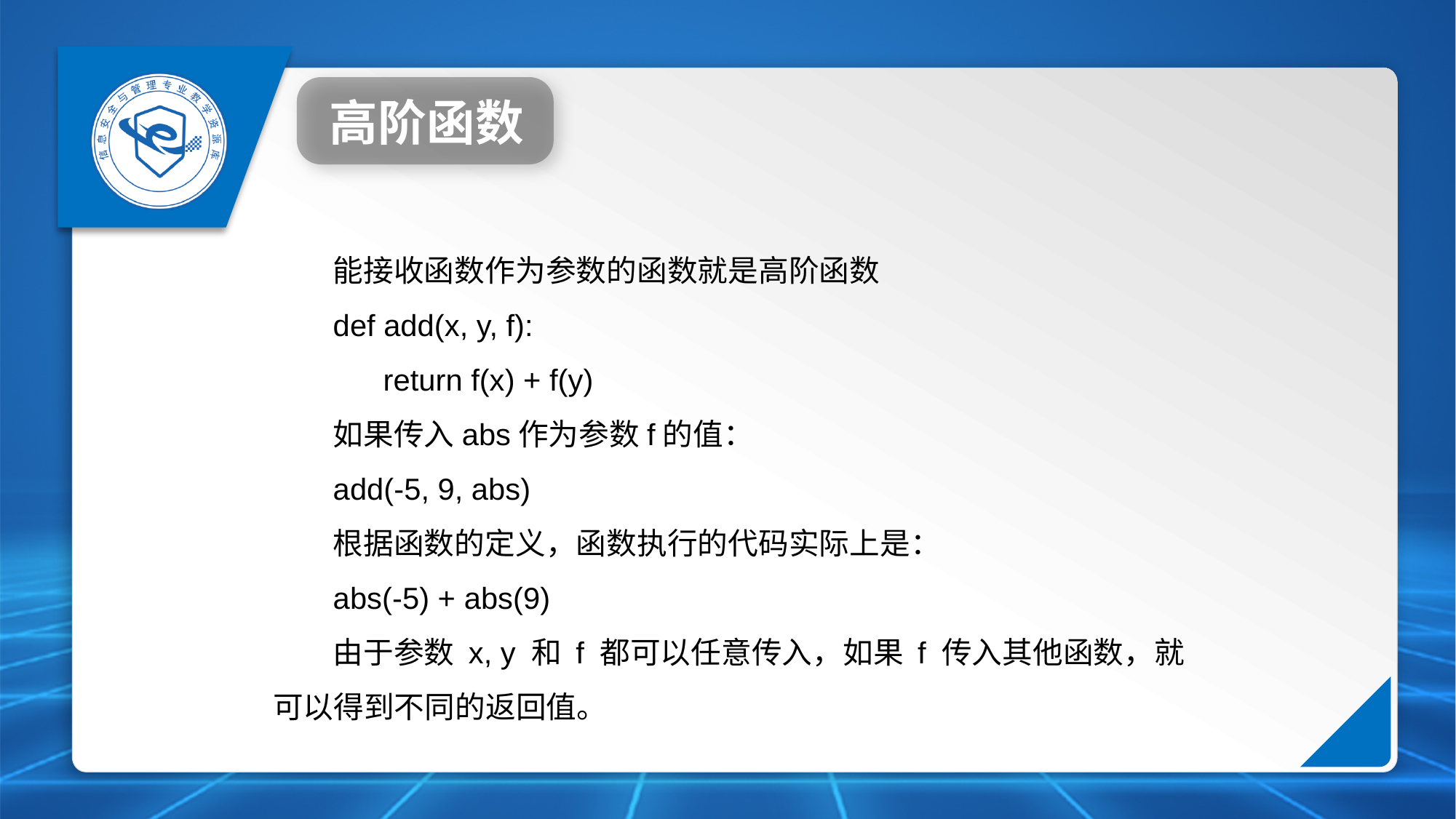

高阶函数
能接收函数作为参数的函数就是高阶函数
def add(x, y, f):
      return f(x) + f(y)
如果传入abs作为参数f的值：
add(-5, 9, abs)
根据函数的定义，函数执行的代码实际上是：
abs(-5) + abs(9)
由于参数 x, y 和 f 都可以任意传入，如果 f 传入其他函数，就可以得到不同的返回值。